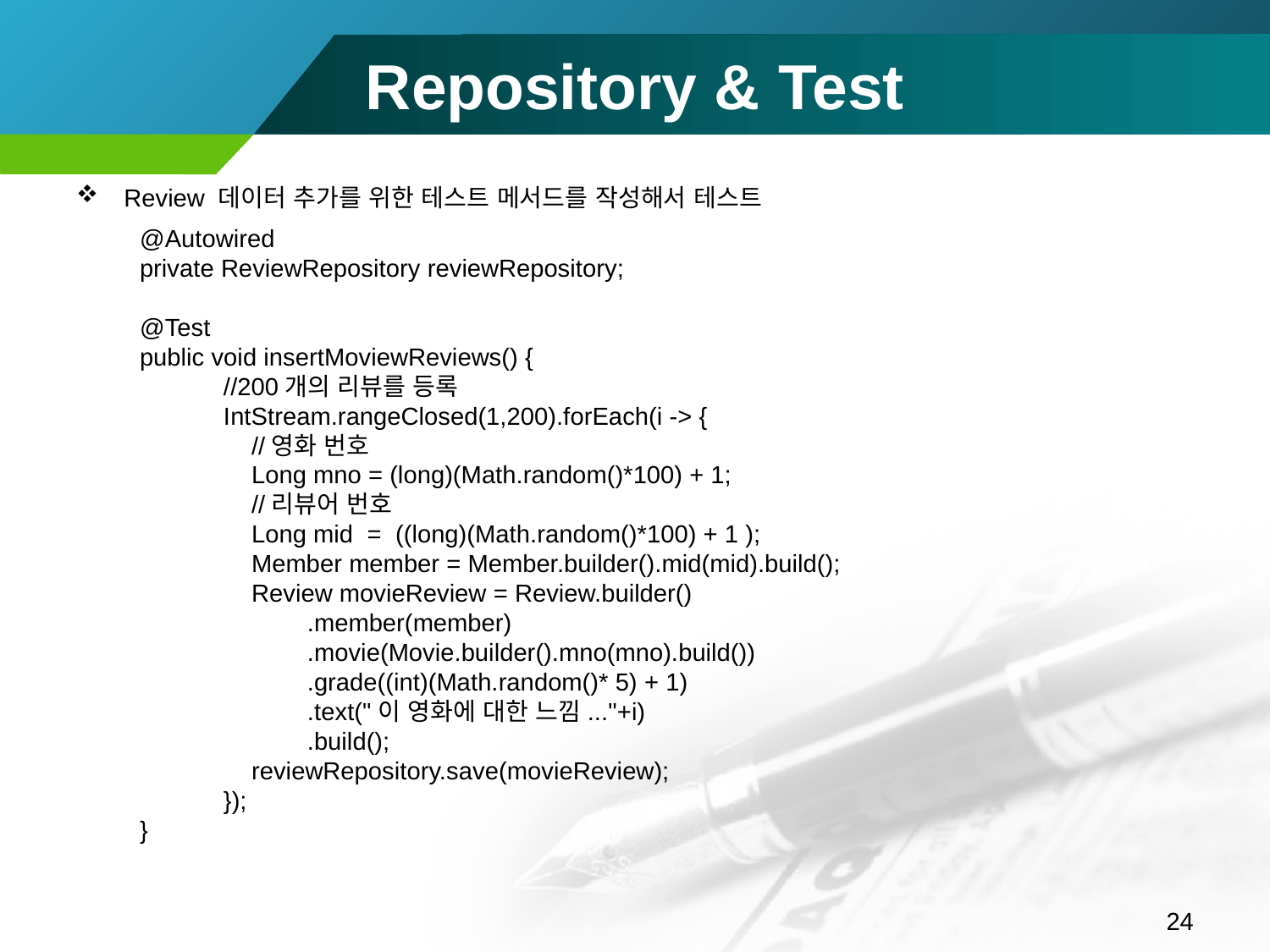

# Repository & Test
Review 데이터 추가를 위한 테스트 메서드를 작성해서 테스트
@Autowired
private ReviewRepository reviewRepository;

@Test
public void insertMoviewReviews() {
            //200개의 리뷰를 등록
            IntStream.rangeClosed(1,200).forEach(i -> {
                //영화 번호
                Long mno = (long)(Math.random()*100) + 1;
                //리뷰어 번호
                Long mid  =  ((long)(Math.random()*100) + 1 );
                Member member = Member.builder().mid(mid).build();
                Review movieReview = Review.builder()
                        .member(member)
                        .movie(Movie.builder().mno(mno).build())
                        .grade((int)(Math.random()* 5) + 1)
                        .text("이 영화에 대한 느낌..."+i)
                        .build();
                reviewRepository.save(movieReview);
            });
}
24